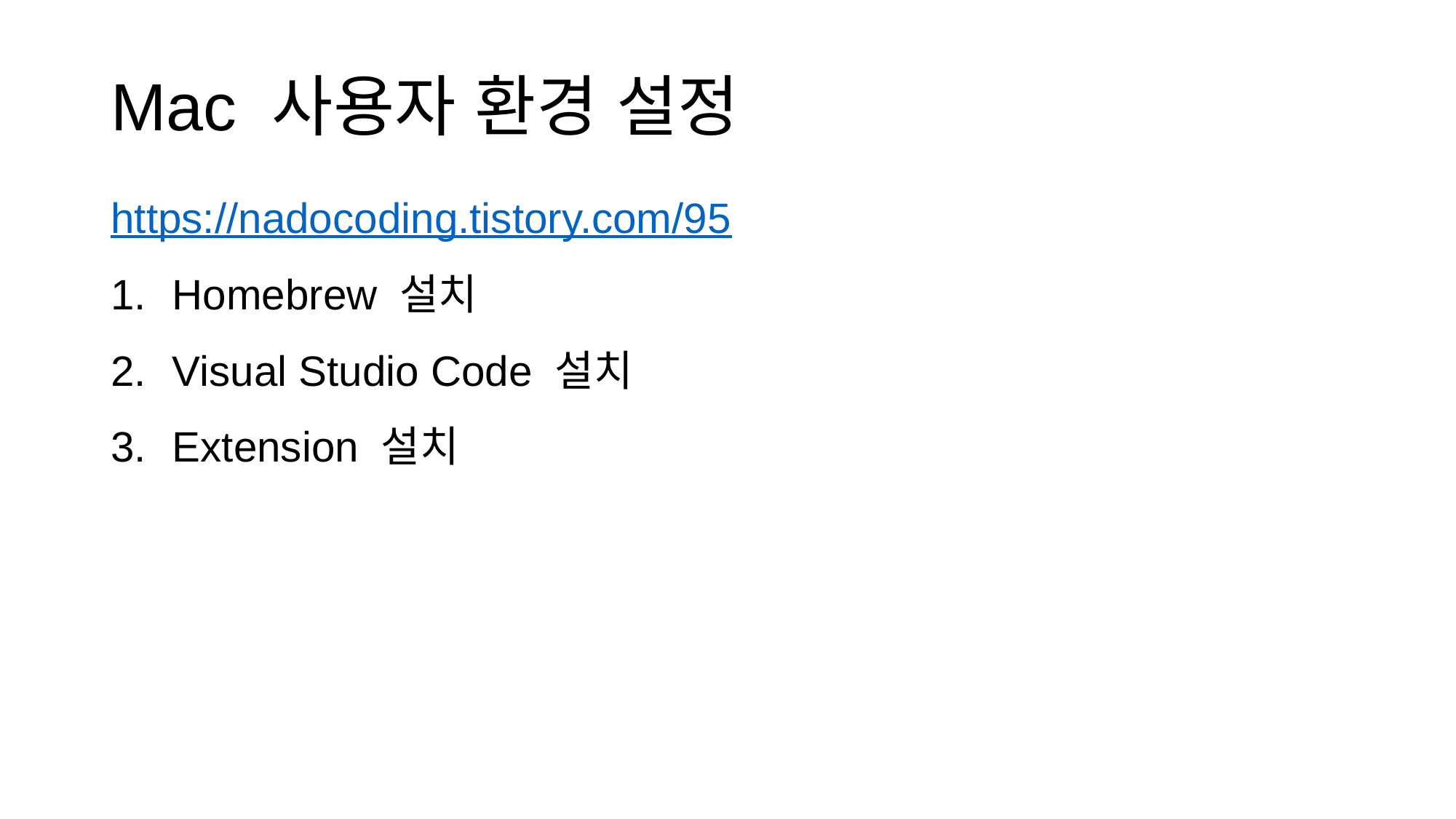

# Mac 사용자 환경 설정
https://nadocoding.tistory.com/95
Homebrew 설치
Visual Studio Code 설치
Extension 설치